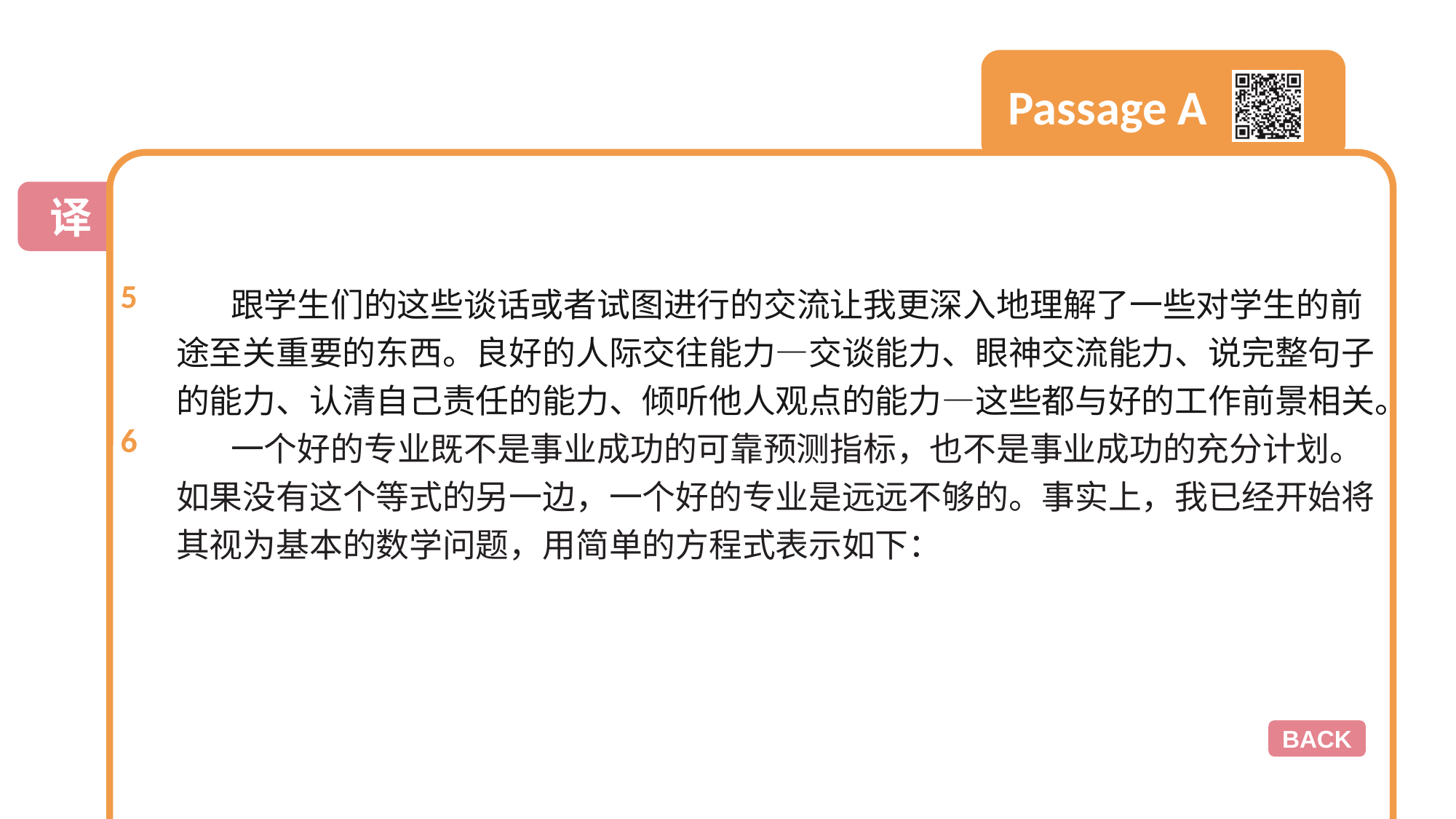

跟学生们的这些谈话或者试图进行的交流让我更深入地理解了一些对学生的前途至关重要的东西。良好的人际交往能力—交谈能力、眼神交流能力、说完整句子的能力、认清自己责任的能力、倾听他人观点的能力—这些都与好的工作前景相关。
一个好的专业既不是事业成功的可靠预测指标，也不是事业成功的充分计划。如果没有这个等式的另一边，一个好的专业是远远不够的。事实上，我已经开始将其视为基本的数学问题，用简单的方程式表示如下：

5

6

BACK